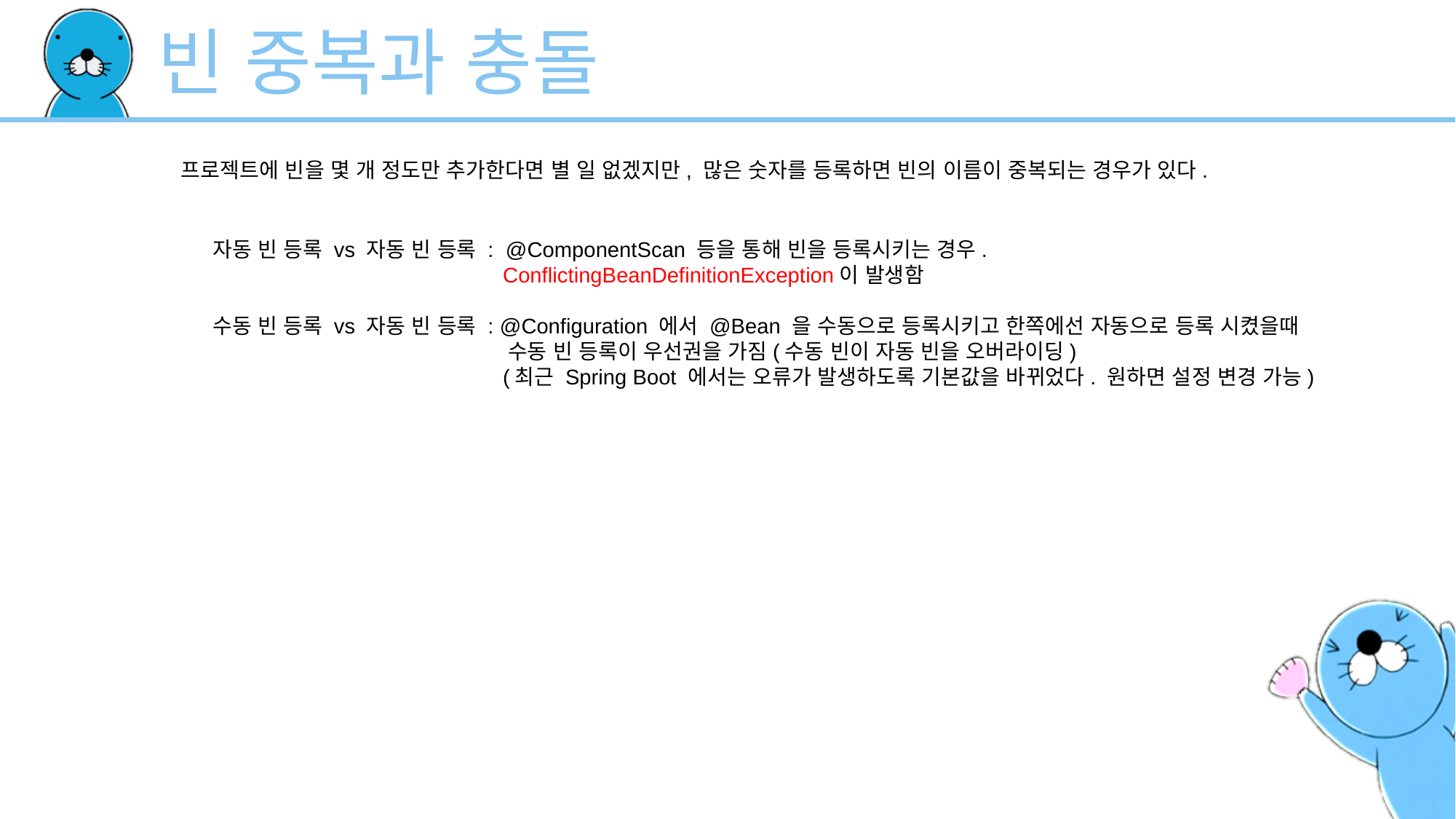

빈 중복과 충돌
프로젝트에 빈을 몇 개 정도만 추가한다면 별 일 없겠지만, 많은 숫자를 등록하면 빈의 이름이 중복되는 경우가 있다.
자동 빈 등록 vs 자동 빈 등록 :  @ComponentScan 등을 통해 빈을 등록시키는 경우.
		            ConflictingBeanDefinitionException이 발생함

수동 빈 등록 vs 자동 빈 등록 : @Configuration 에서 @Bean 을 수동으로 등록시키고 한쪽에선 자동으로 등록 시켰을때
		            수동 빈 등록이 우선권을 가짐(수동 빈이 자동 빈을 오버라이딩)
		            (최근 Spring Boot 에서는 오류가 발생하도록 기본값을 바뀌었다. 원하면 설정 변경 가능)